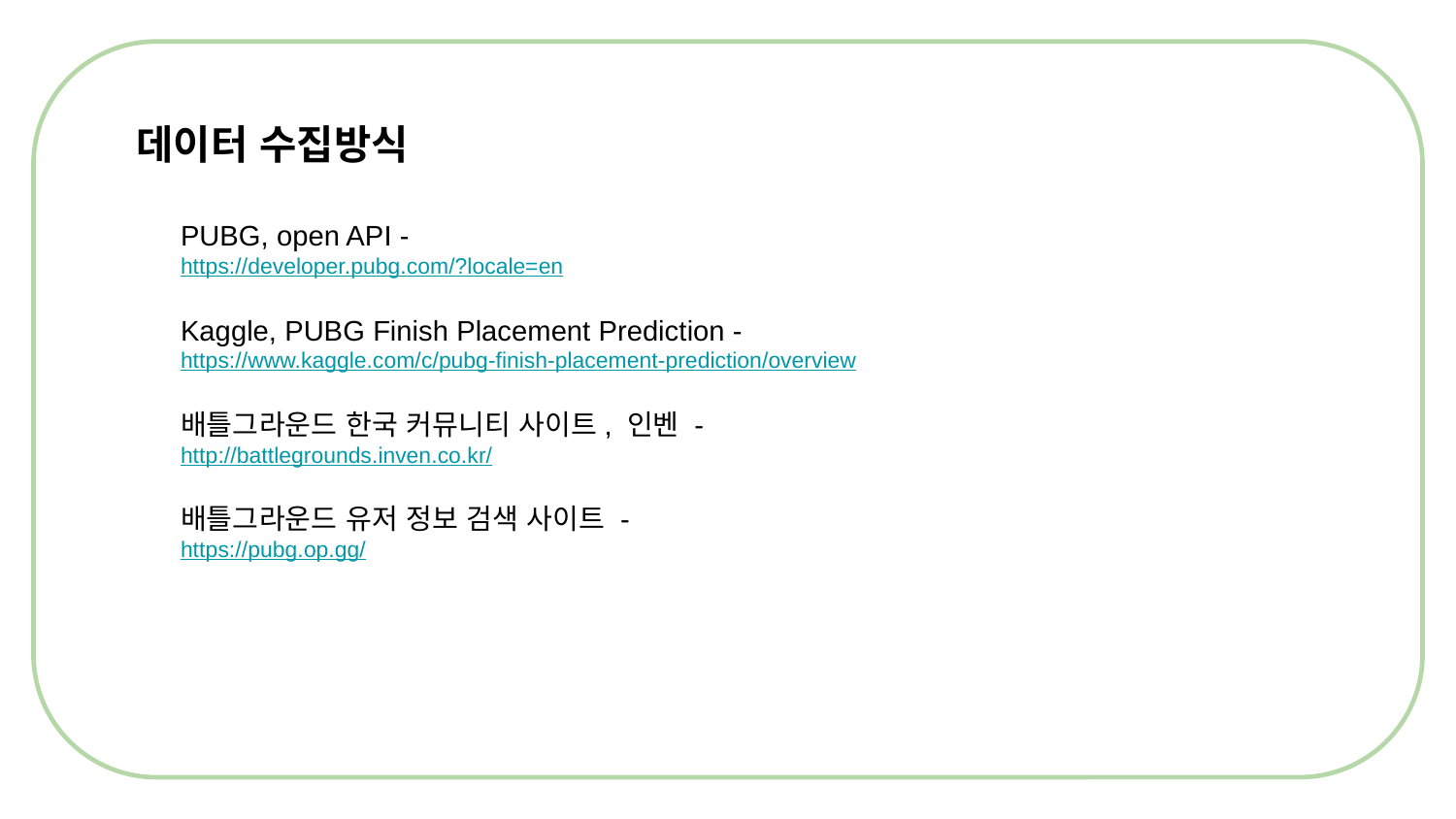

데이터 수집방식
PUBG, open API -
https://developer.pubg.com/?locale=en

Kaggle, PUBG Finish Placement Prediction - https://www.kaggle.com/c/pubg-finish-placement-prediction/overview

배틀그라운드 한국 커뮤니티 사이트, 인벤 -
http://battlegrounds.inven.co.kr/

배틀그라운드 유저 정보 검색 사이트 -
https://pubg.op.gg/